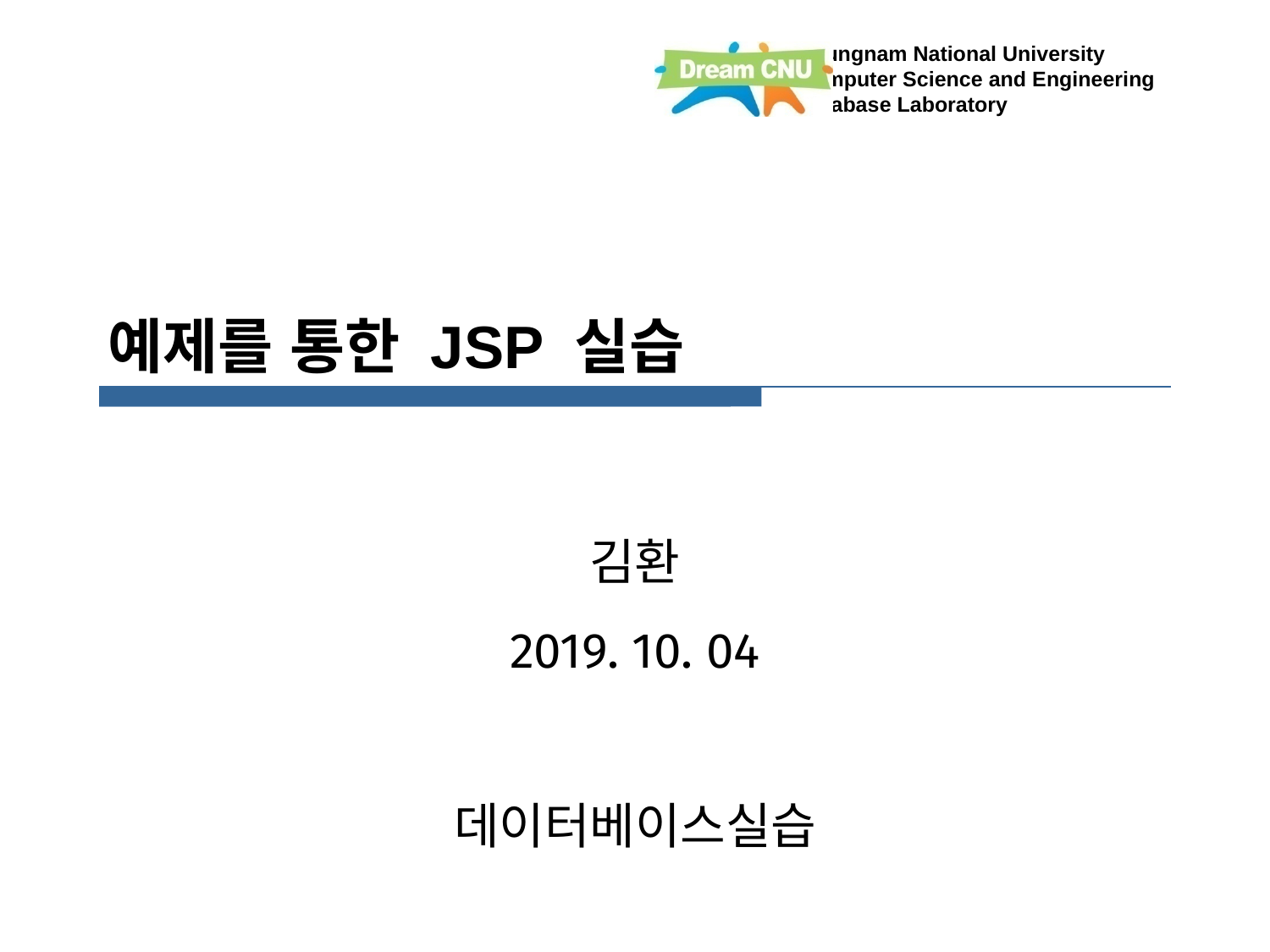

# 예제를 통한 JSP 실습
김환
2019. 10. 04

데이터베이스실습